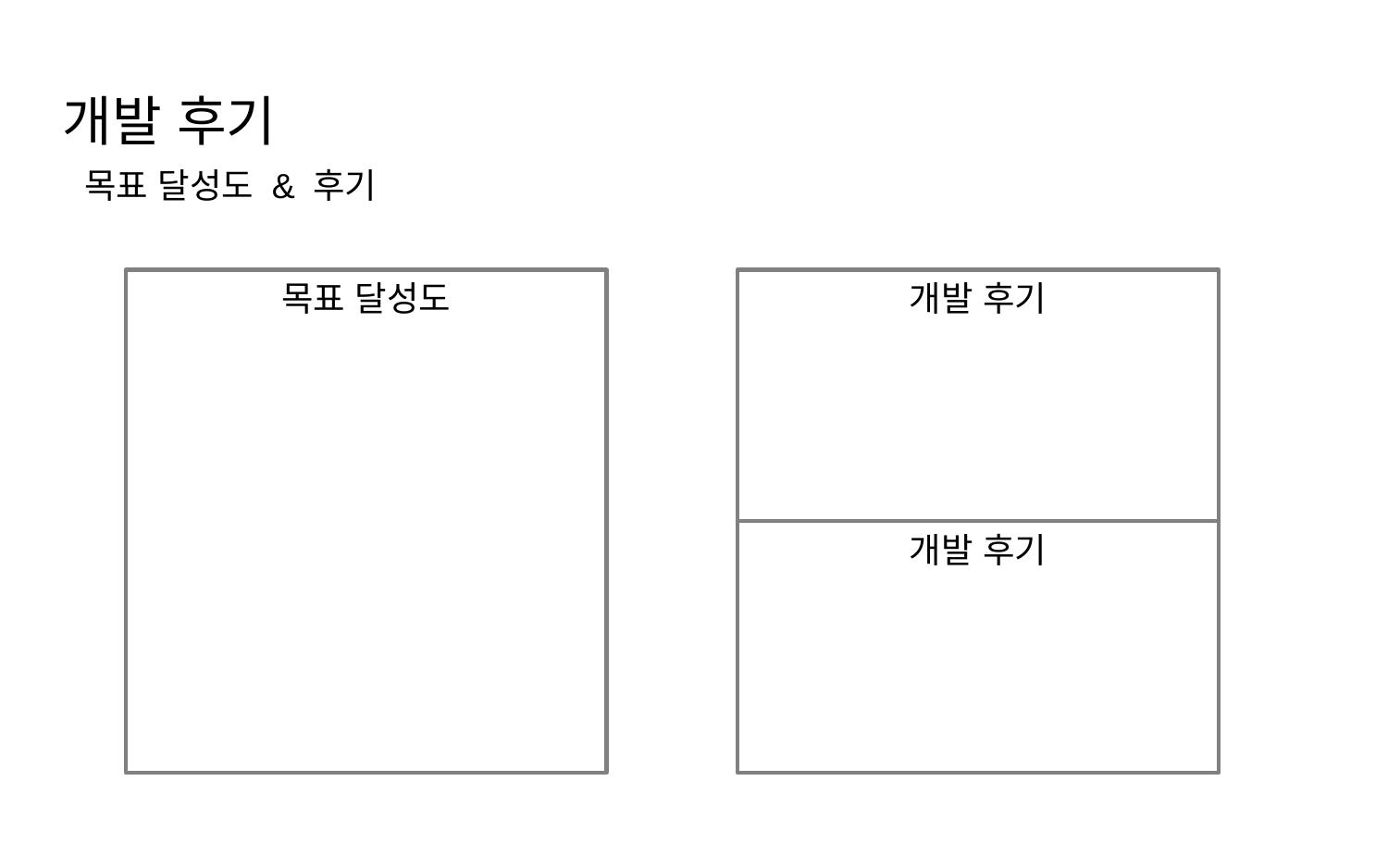

개발 후기
목표 달성도 & 후기

목표 달성도

개발 후기

개발 후기